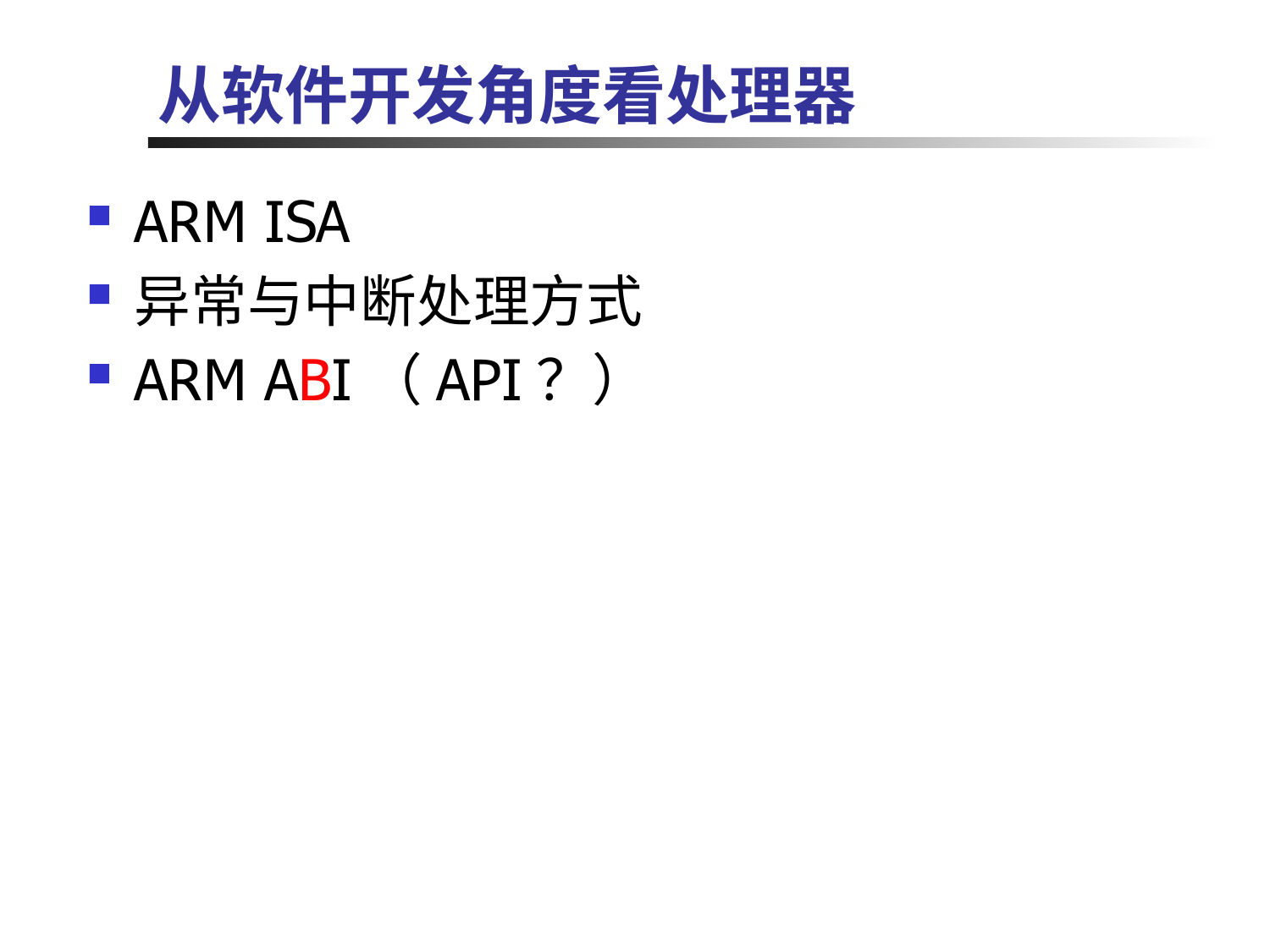

# 从软件开发角度看处理器
ARM ISA
异常与中断处理方式
ARM ABI（API？）